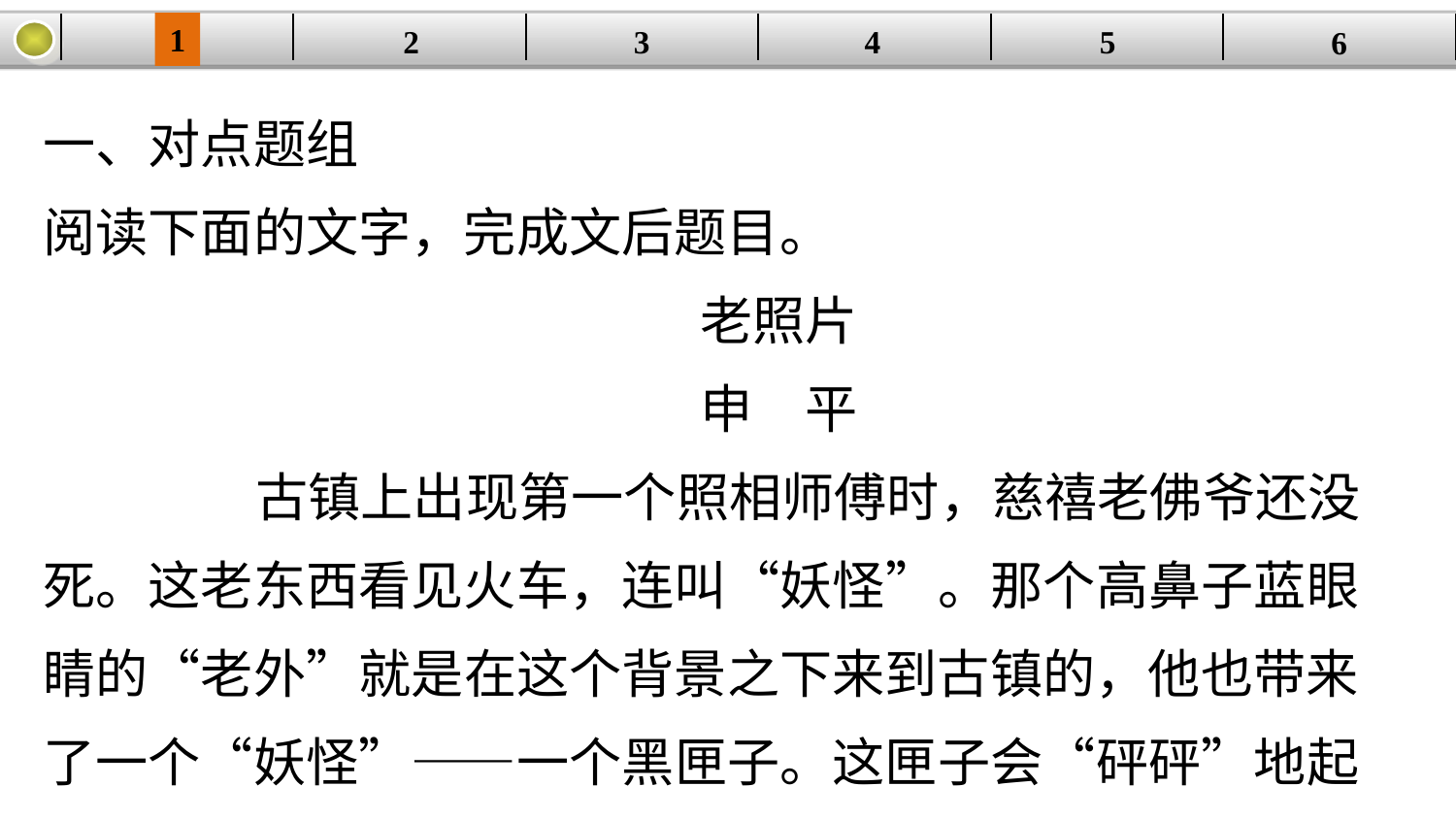

1
|  |  |  |  |  |  |
| --- | --- | --- | --- | --- | --- |
2
3
4
5
6

一、对点题组
阅读下面的文字，完成文后题目。
老照片
申　平
        古镇上出现第一个照相师傅时，慈禧老佛爷还没死。这老东西看见火车，连叫“妖怪”。那个高鼻子蓝眼睛的“老外”就是在这个背景之下来到古镇的，他也带来了一个“妖怪”——一个黑匣子。这匣子会“砰砰”地起火冒烟，